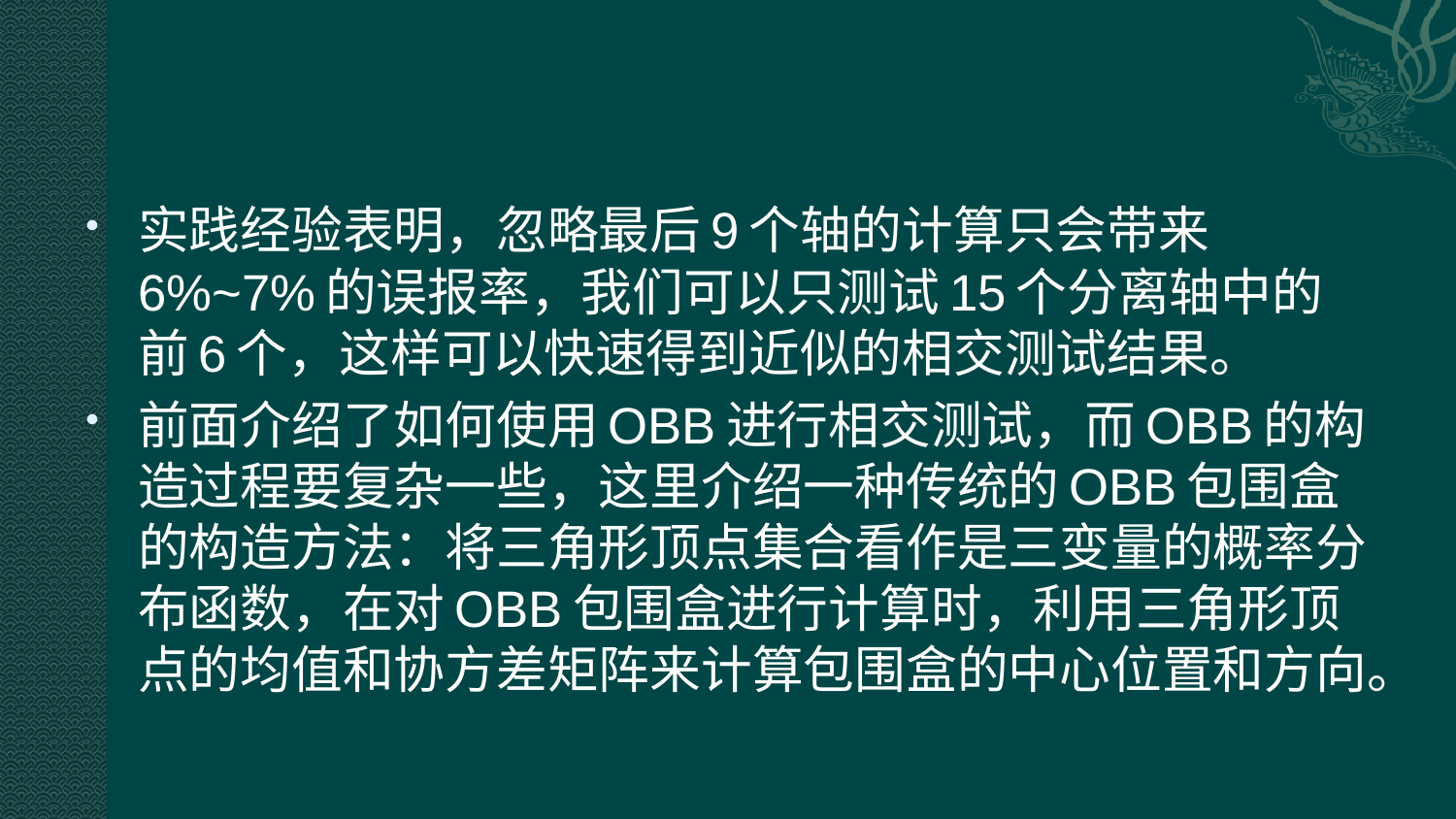

#
实践经验表明，忽略最后9个轴的计算只会带来6%~7%的误报率，我们可以只测试15个分离轴中的前6个，这样可以快速得到近似的相交测试结果。
前面介绍了如何使用OBB进行相交测试，而OBB的构造过程要复杂一些，这里介绍一种传统的OBB包围盒的构造方法：将三角形顶点集合看作是三变量的概率分布函数，在对OBB包围盒进行计算时，利用三角形顶点的均值和协方差矩阵来计算包围盒的中心位置和方向。